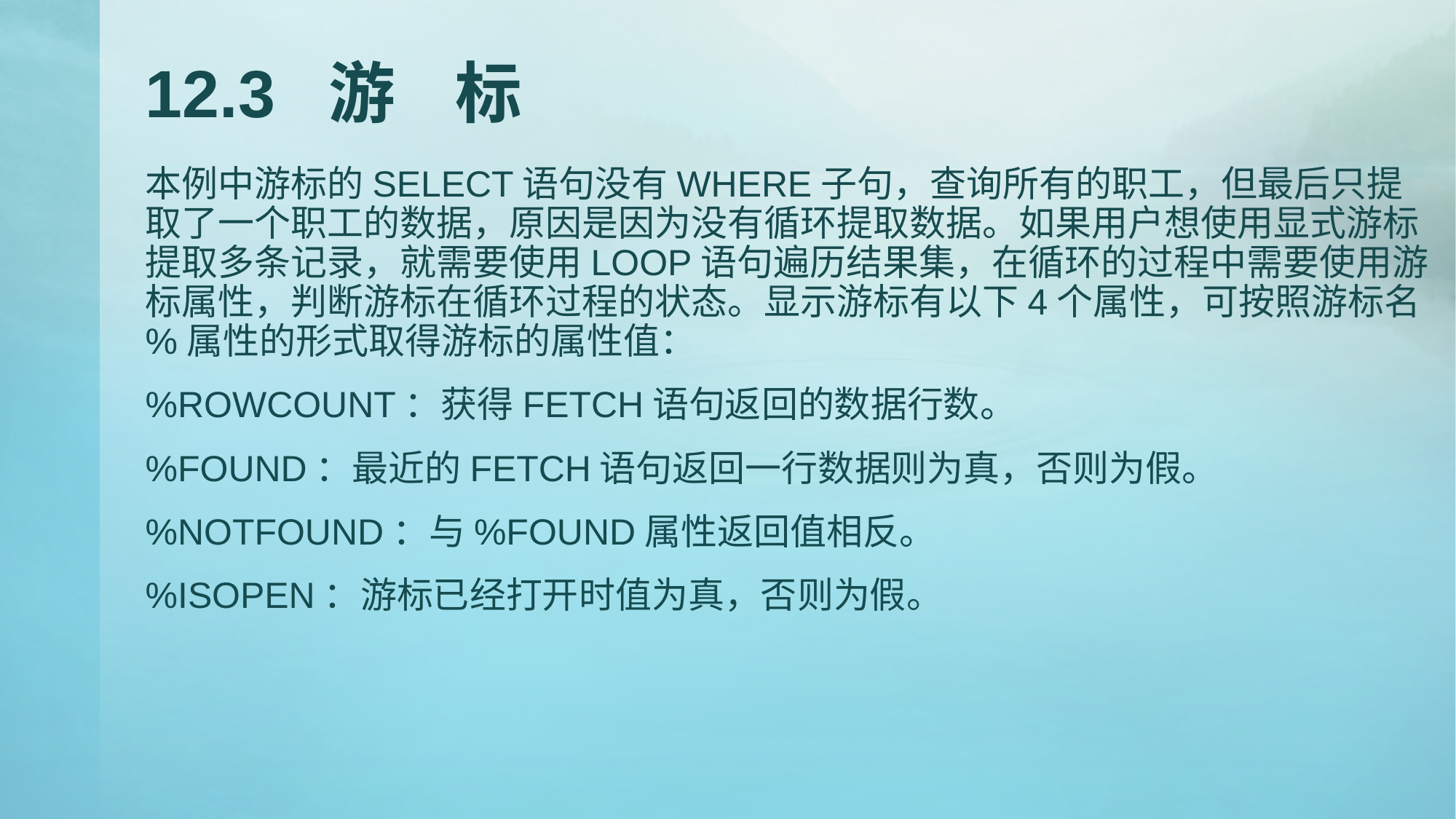

# 12.3  游    标
本例中游标的SELECT语句没有WHERE子句，查询所有的职工，但最后只提取了一个职工的数据，原因是因为没有循环提取数据。如果用户想使用显式游标提取多条记录，就需要使用LOOP语句遍历结果集，在循环的过程中需要使用游标属性，判断游标在循环过程的状态。显示游标有以下4个属性，可按照游标名%属性的形式取得游标的属性值：
%ROWCOUNT：获得FETCH语句返回的数据行数。
%FOUND：最近的FETCH语句返回一行数据则为真，否则为假。
%NOTFOUND：与%FOUND属性返回值相反。
%ISOPEN：游标已经打开时值为真，否则为假。